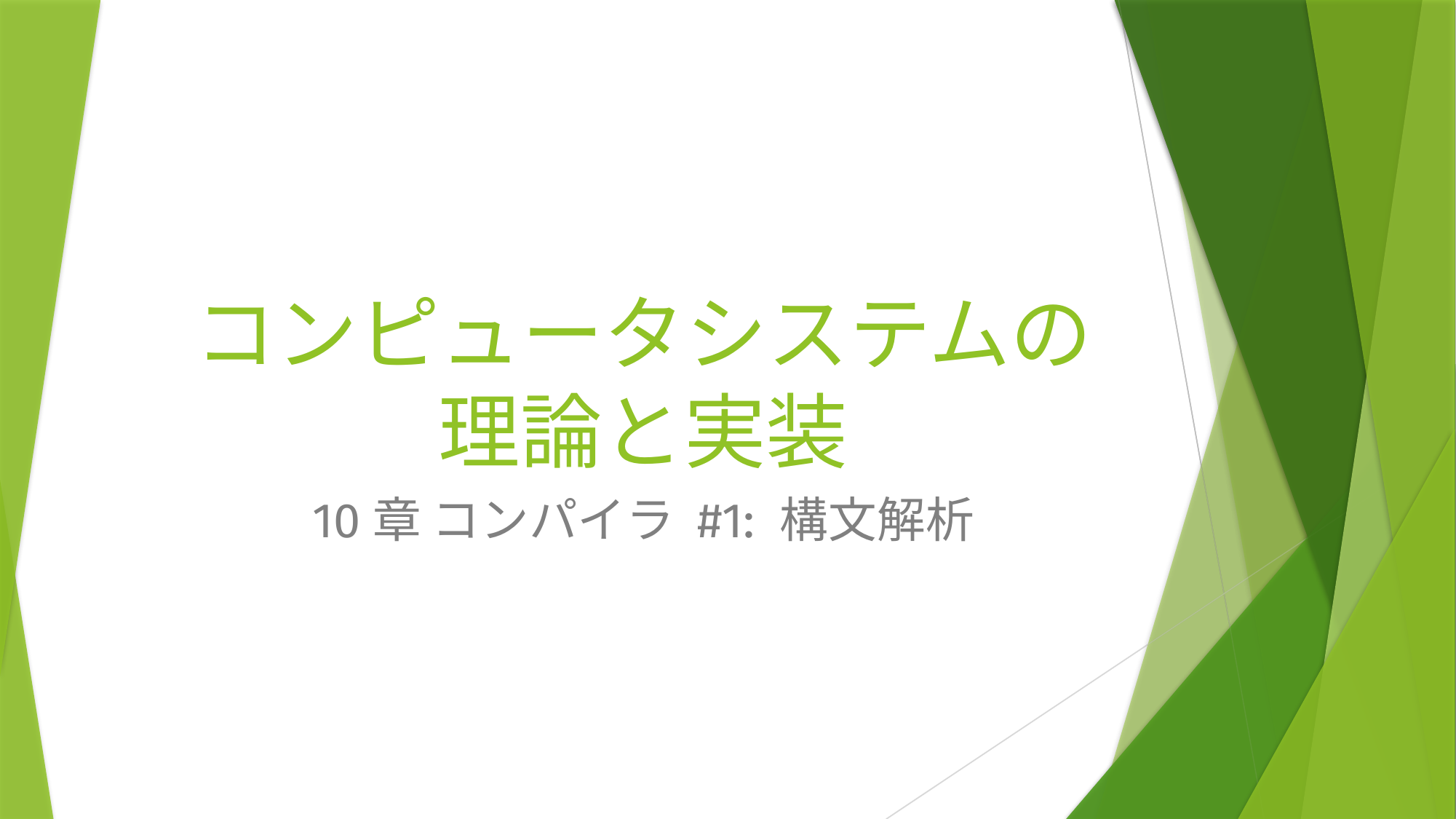

# コンピュータシステムの 理論と実装
10章 コンパイラ #1: 構文解析